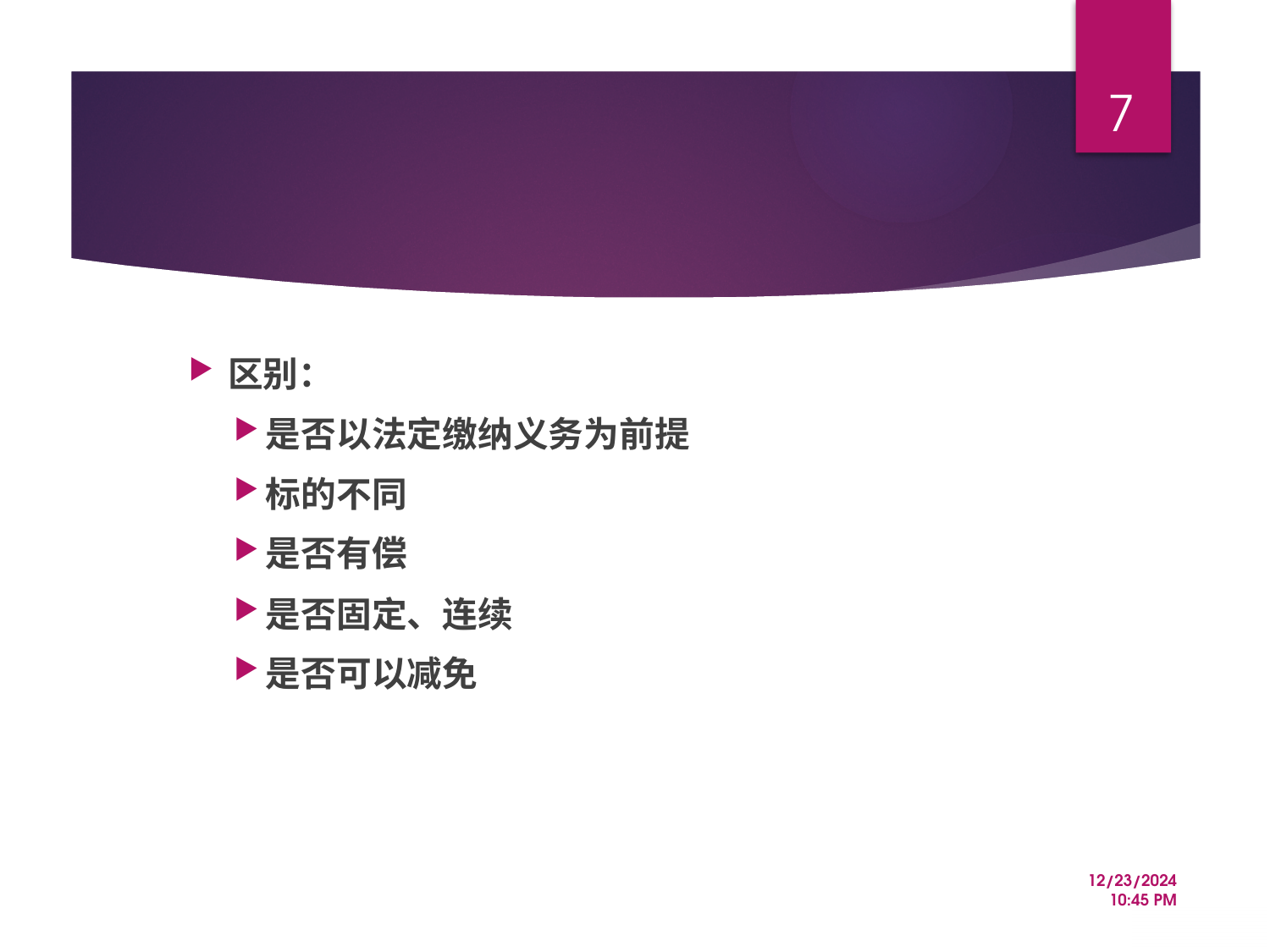

7
#
区别：
是否以法定缴纳义务为前提
标的不同
是否有偿
是否固定、连续
是否可以减免

12/23/2024 10:45 PM